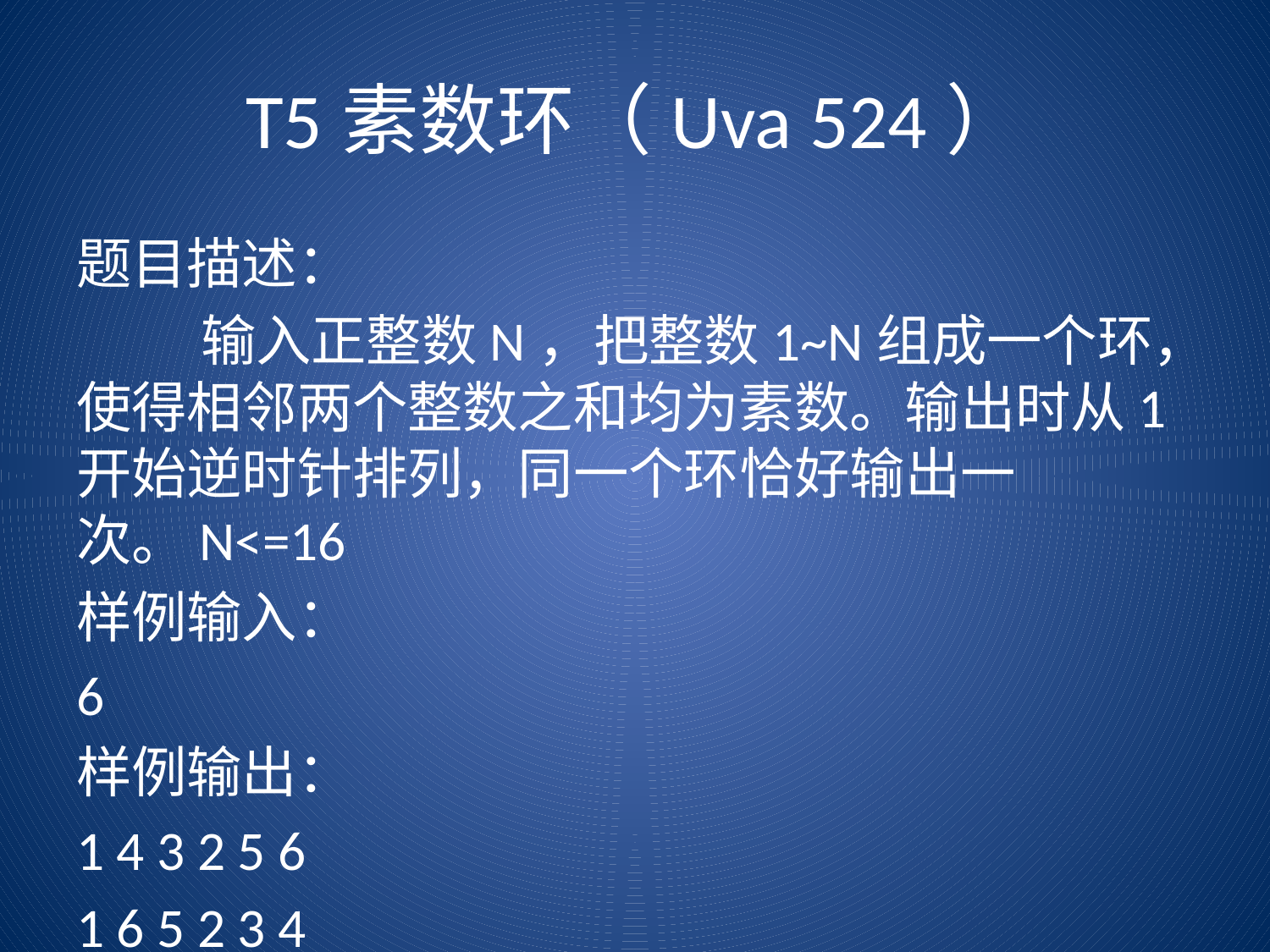

# T5素数环（Uva 524）
题目描述：
	输入正整数N，把整数1~N组成一个环，使得相邻两个整数之和均为素数。输出时从1开始逆时针排列，同一个环恰好输出一次。N<=16
样例输入：
6
样例输出：
1 4 3 2 5 6
1 6 5 2 3 4